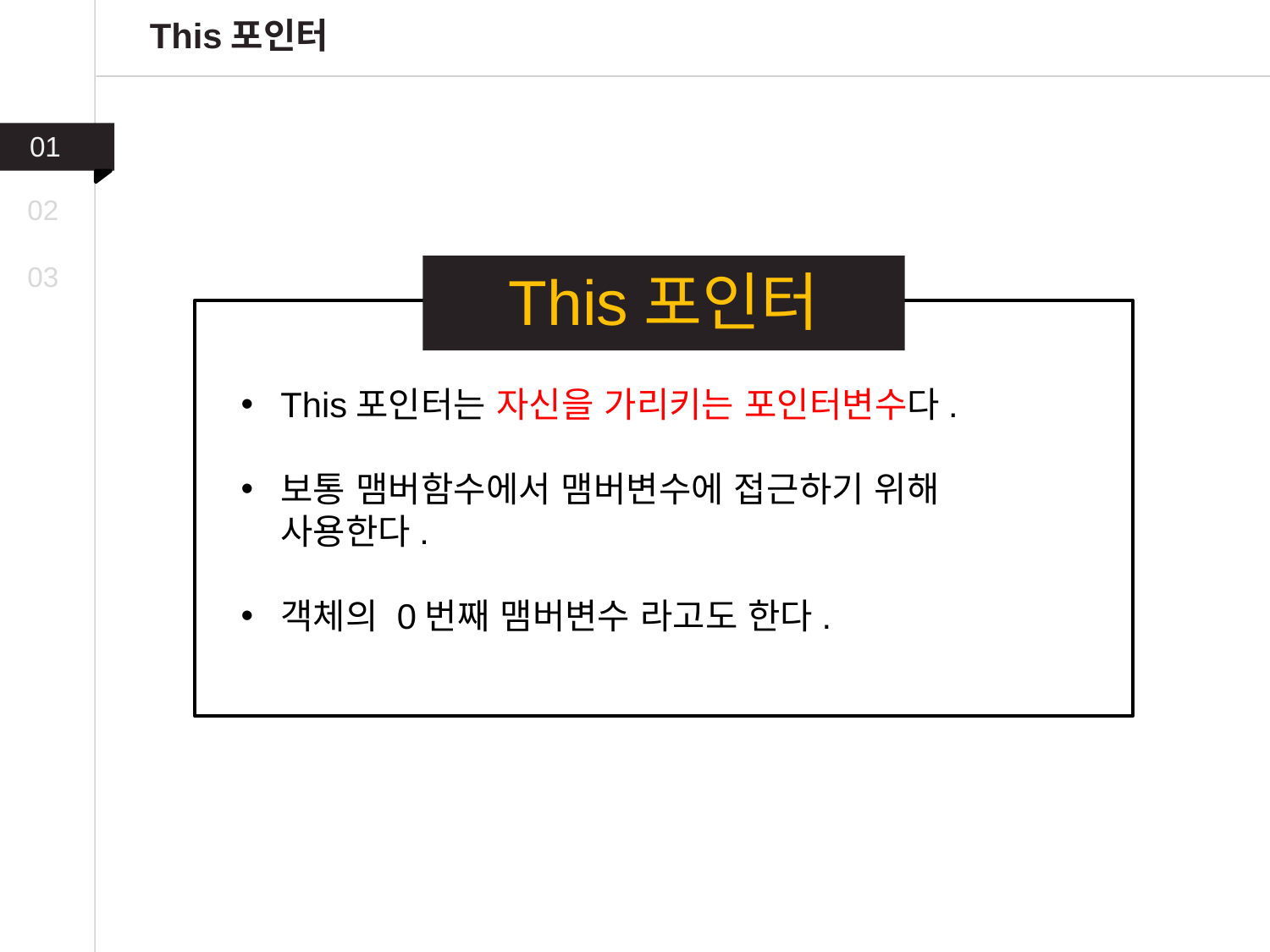

This포인터
01

02
03
This포인터

This포인터는 자신을 가리키는 포인터변수다.

보통 맴버함수에서 맴버변수에 접근하기 위해       사용한다.

객체의 0번째 맴버변수 라고도 한다.